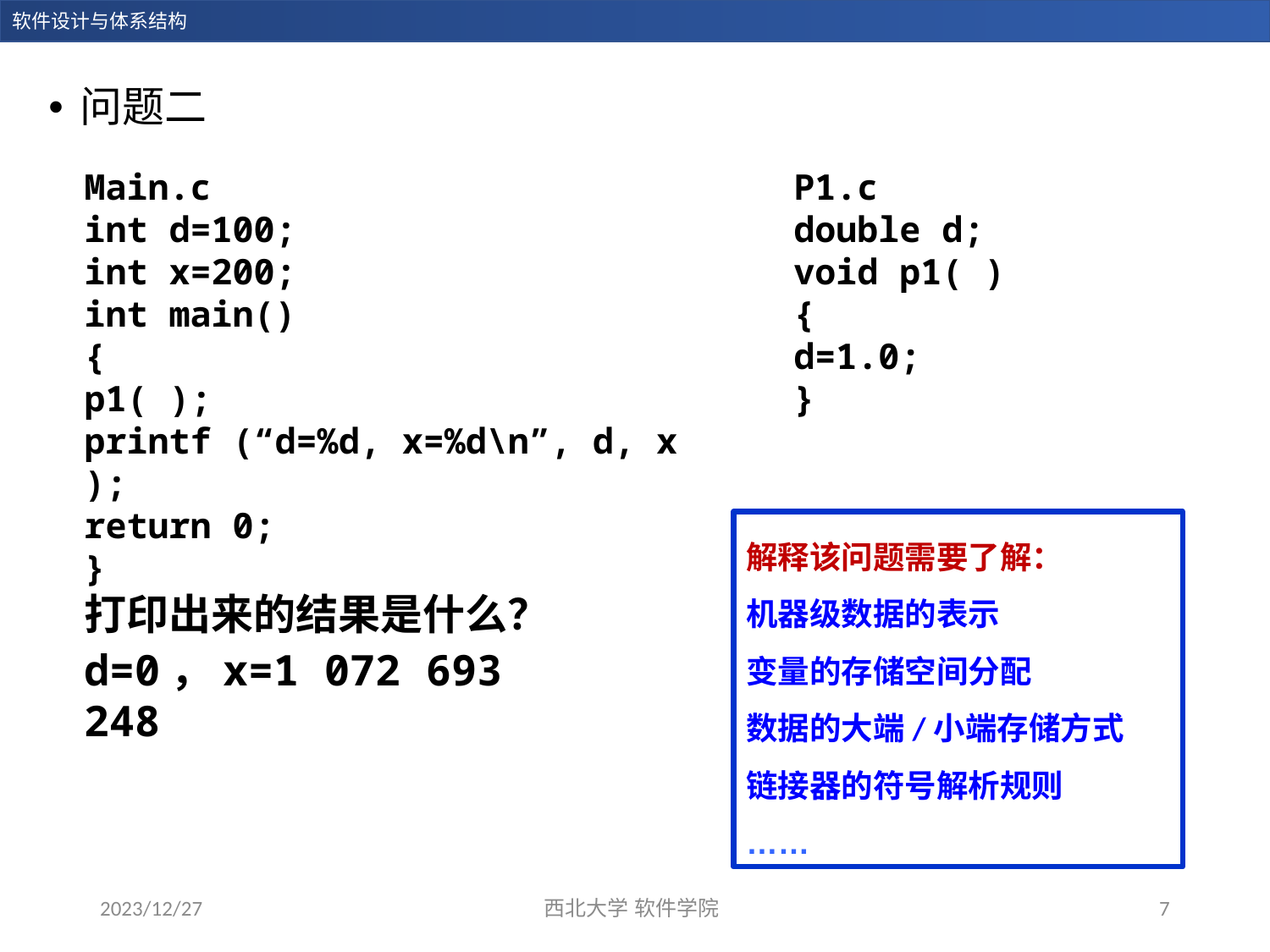

问题二
Main.c
int d=100;
int x=200;
int main()
{
p1( );
printf (“d=%d, x=%d\n”, d, x );
return 0;
}
打印出来的结果是什么？
P1.c
double d;
void p1( )
{
d=1.0;
}
解释该问题需要了解：
机器级数据的表示
变量的存储空间分配
数据的大端/小端存储方式
链接器的符号解析规则
……
d=0，x=1 072 693 248
2023/12/27
西北大学 软件学院
7